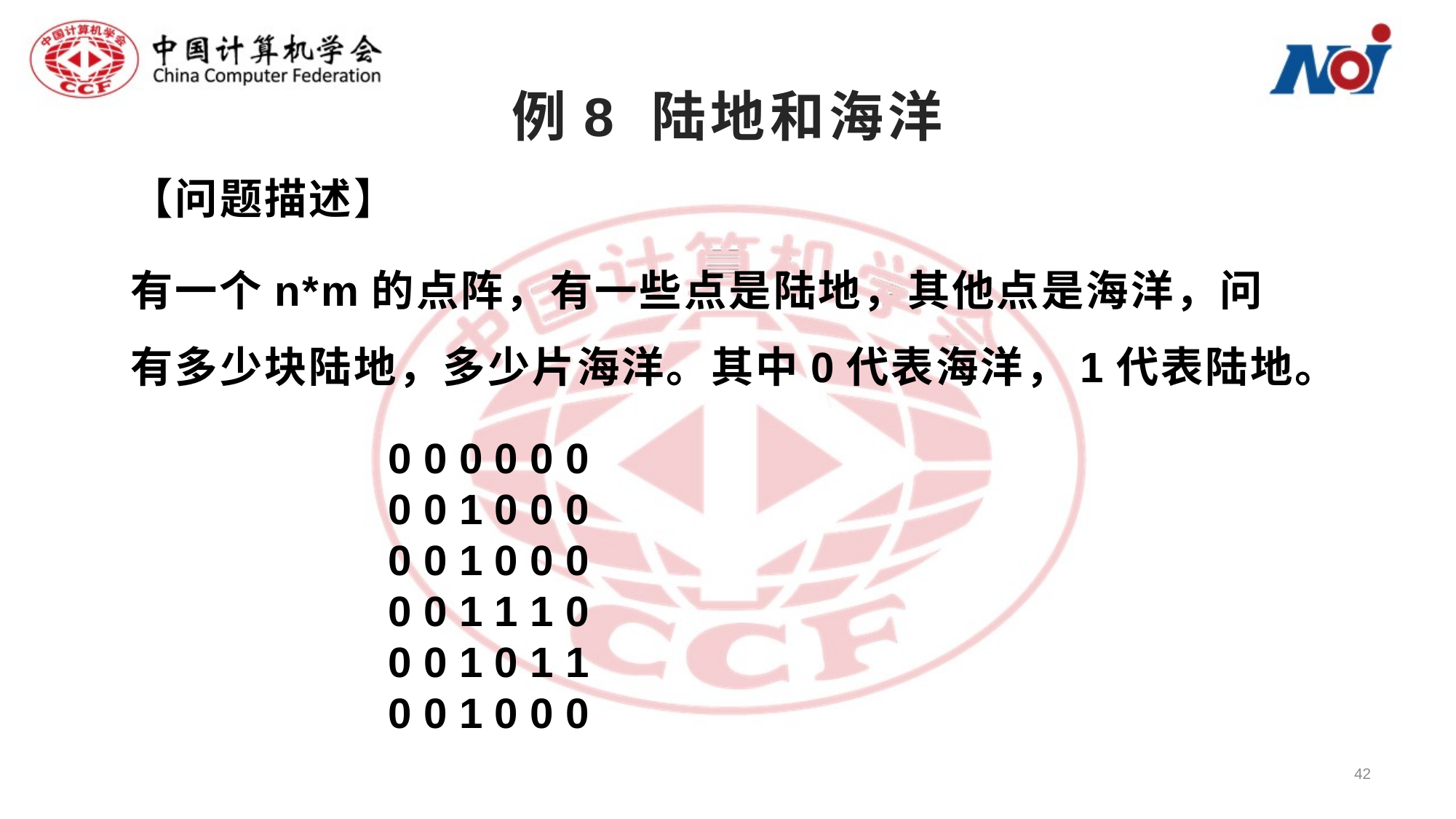

# 例8 陆地和海洋
【问题描述】
有一个n*m的点阵，有一些点是陆地，其他点是海洋，问有多少块陆地，多少片海洋。其中0代表海洋，1代表陆地。
0 0 0 0 0 0
0 0 1 0 0 0
0 0 1 0 0 0
0 0 1 1 1 0
0 0 1 0 1 1
0 0 1 0 0 0
42